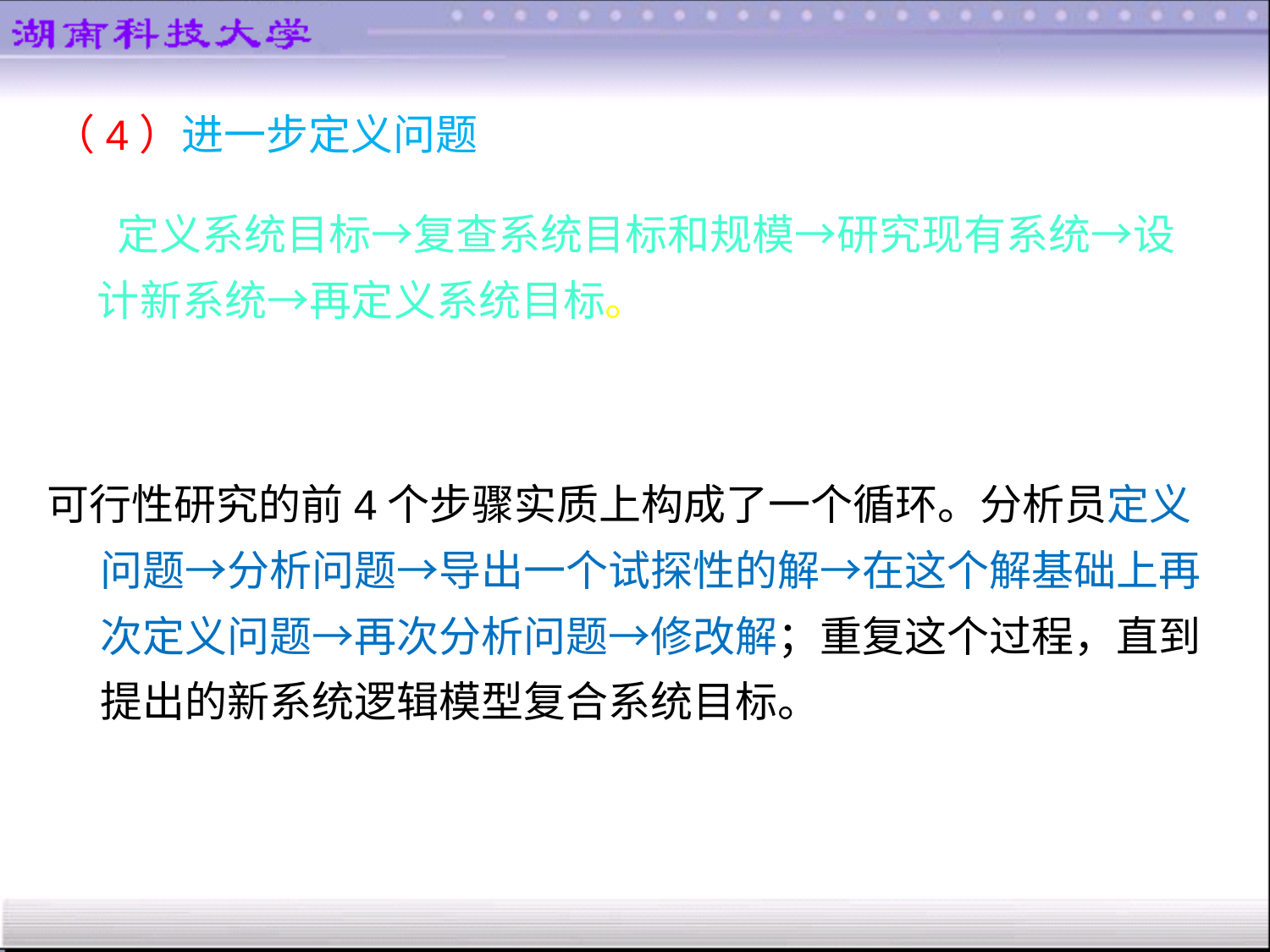

（4）进一步定义问题
 定义系统目标→复查系统目标和规模→研究现有系统→设计新系统→再定义系统目标。
可行性研究的前4个步骤实质上构成了一个循环。分析员定义问题→分析问题→导出一个试探性的解→在这个解基础上再次定义问题→再次分析问题→修改解；重复这个过程，直到提出的新系统逻辑模型复合系统目标。